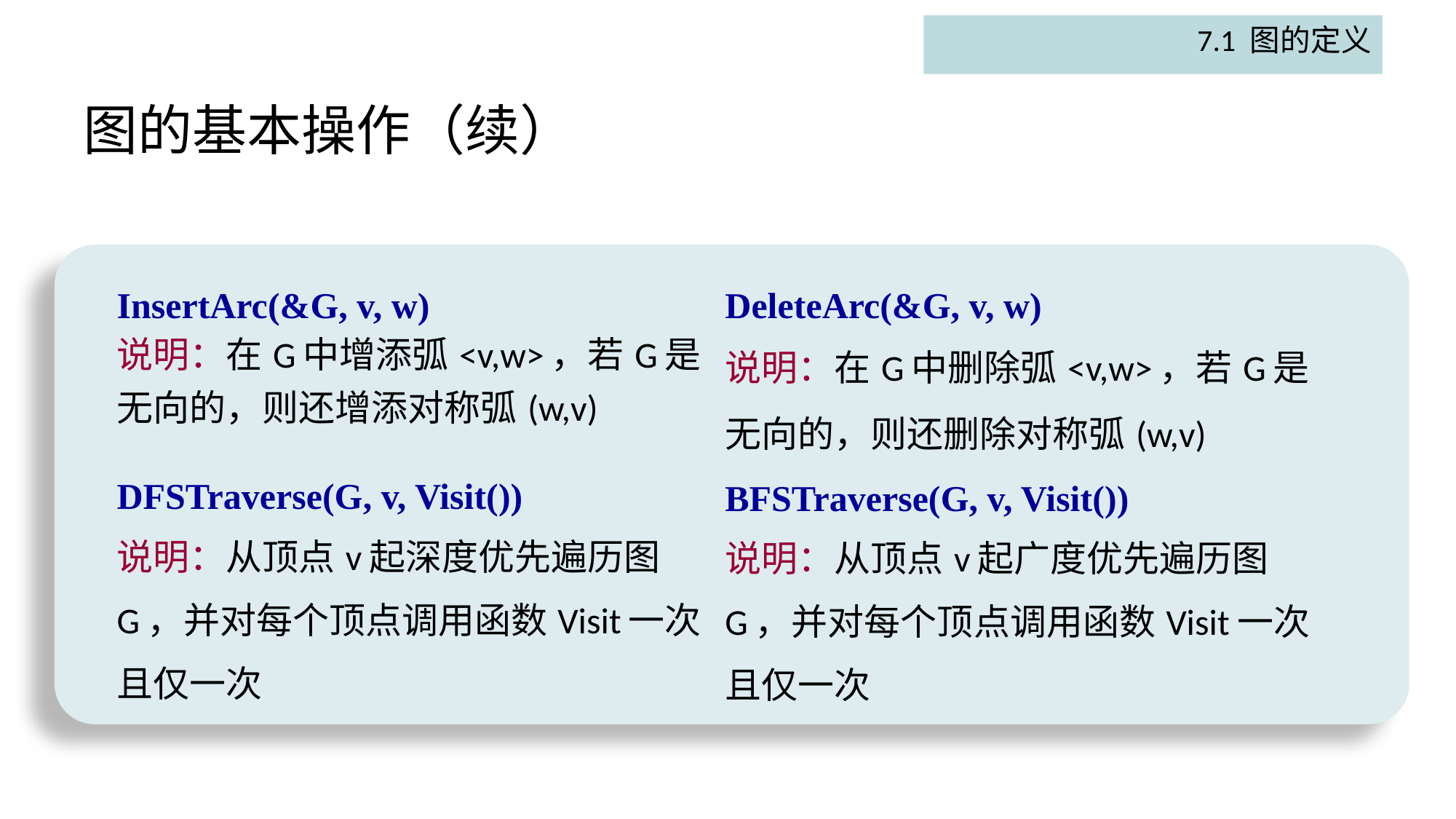

7.1 图的定义
# 图的基本操作（续）

| InsertArc(&G, v, w) 说明：在G中增添弧<v,w>，若G是无向的，则还增添对称弧(w,v) | DeleteArc(&G, v, w) 说明：在G中删除弧<v,w>，若G是无向的，则还删除对称弧(w,v) |
| --- | --- |
| DFSTraverse(G, v, Visit()) 说明：从顶点v起深度优先遍历图G，并对每个顶点调用函数Visit一次且仅一次 | BFSTraverse(G, v, Visit()) 说明：从顶点v起广度优先遍历图G，并对每个顶点调用函数Visit一次且仅一次 |